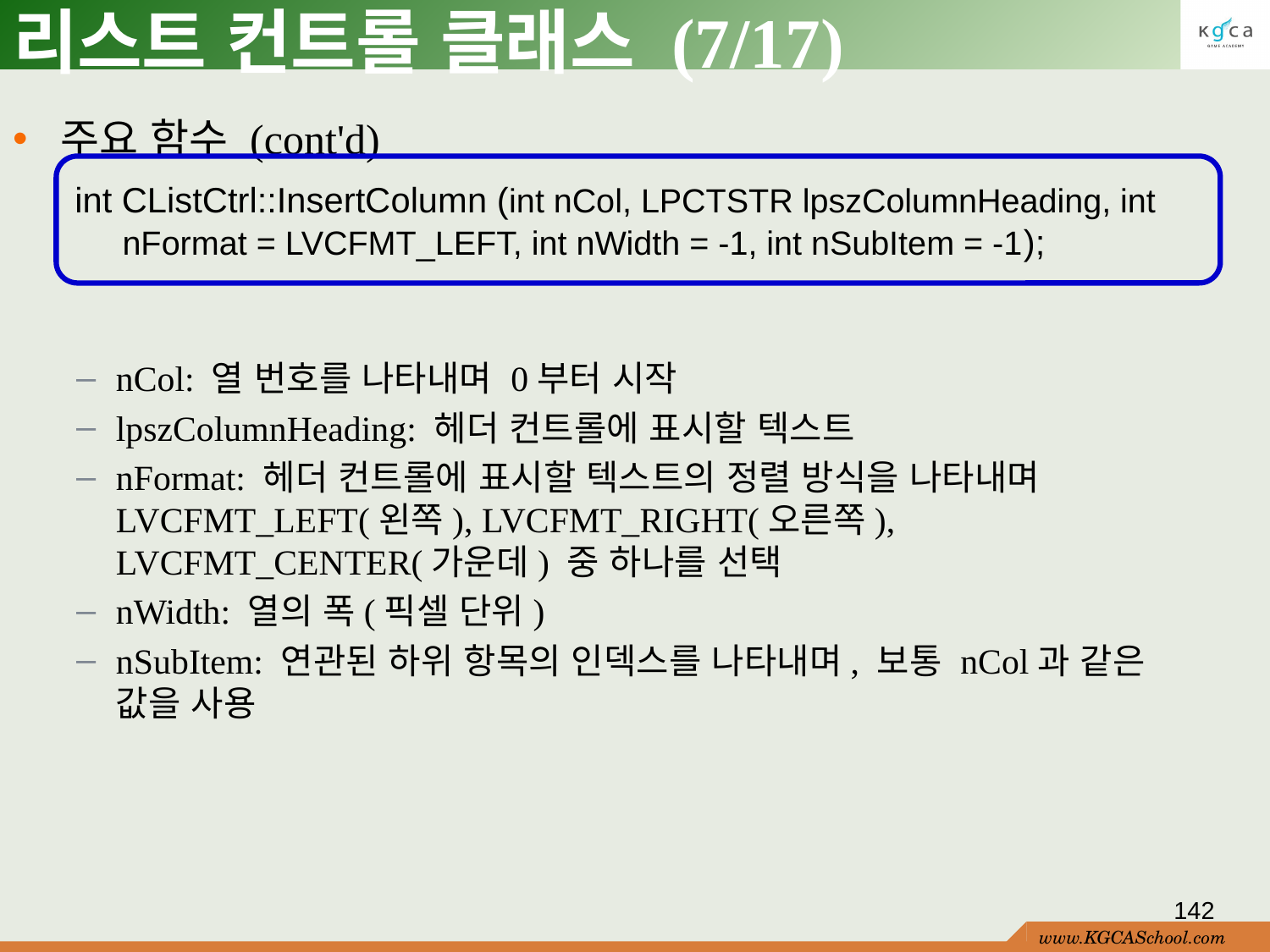

# 리스트 컨트롤 클래스 (7/17)
주요 함수 (cont'd)

nCol: 열 번호를 나타내며 0부터 시작
lpszColumnHeading: 헤더 컨트롤에 표시할 텍스트
nFormat: 헤더 컨트롤에 표시할 텍스트의 정렬 방식을 나타내며 LVCFMT_LEFT(왼쪽), LVCFMT_RIGHT(오른쪽), LVCFMT_CENTER(가운데) 중 하나를 선택
nWidth: 열의 폭(픽셀 단위)
nSubItem: 연관된 하위 항목의 인덱스를 나타내며, 보통 nCol과 같은 값을 사용
int CListCtrl::InsertColumn (int nCol, LPCTSTR lpszColumnHeading, int nFormat = LVCFMT_LEFT, int nWidth = -1, int nSubItem = -1);
142